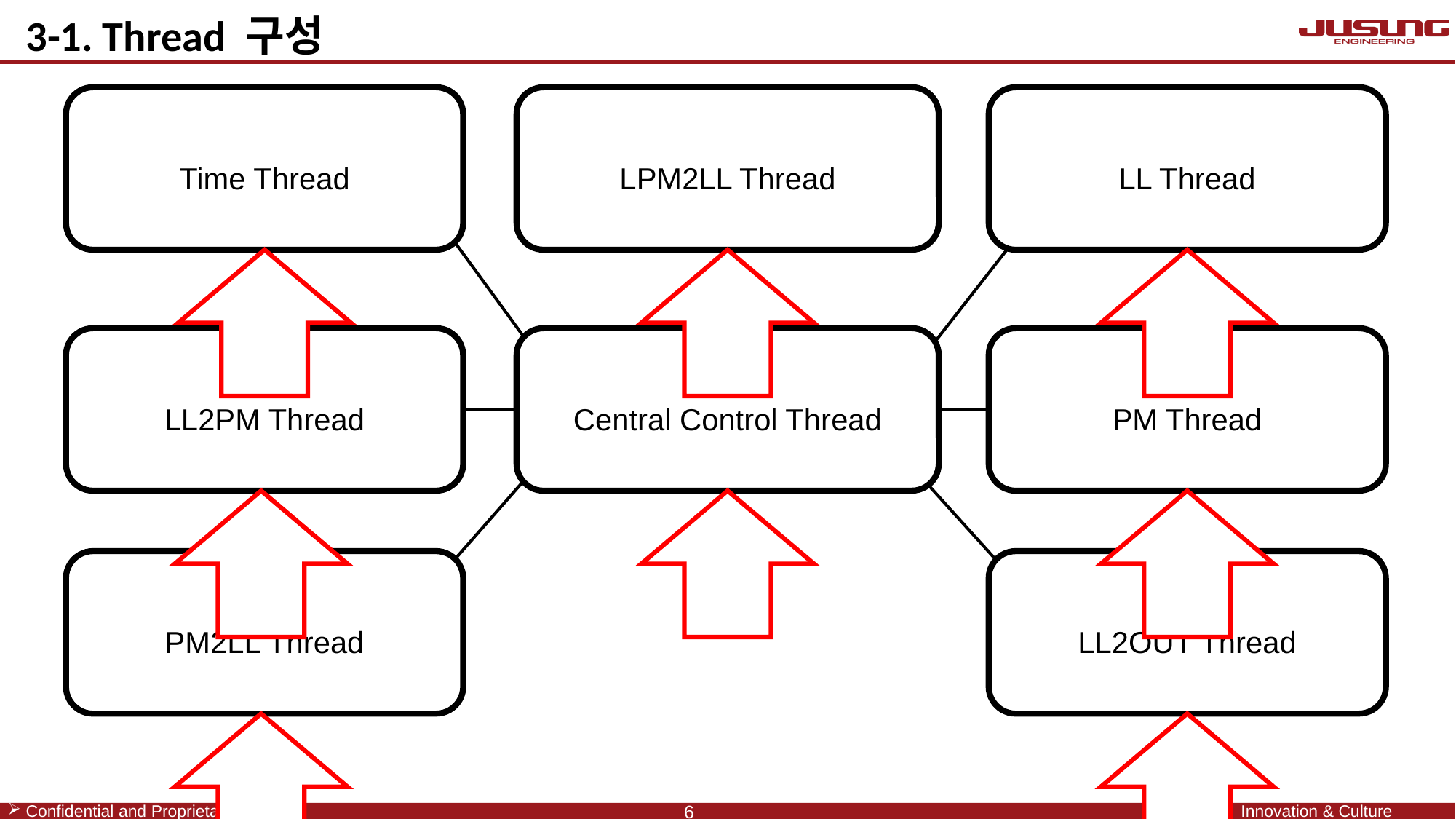

3-1. Thread 구성
LPM2LL Thread
LL Thread
Time Thread

LL2PM Thread
Central Control Thread
PM Thread

PM2LL Thread
LL2OUT Thread

6